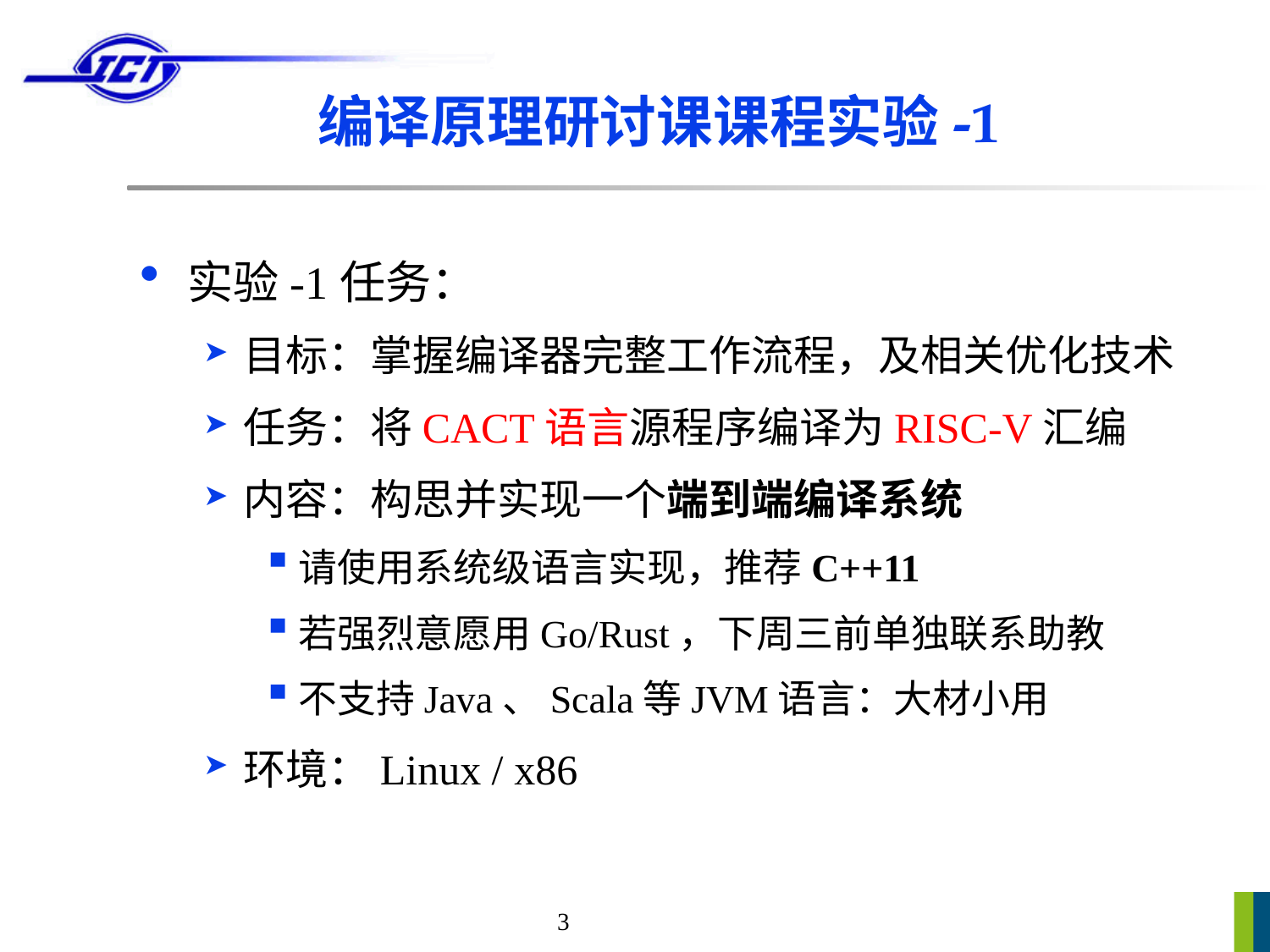

# 编译原理研讨课课程实验-1
实验-1任务：
目标：掌握编译器完整工作流程，及相关优化技术
任务：将CACT语言源程序编译为RISC-V汇编
内容：构思并实现一个端到端编译系统
请使用系统级语言实现，推荐C++11
若强烈意愿用Go/Rust，下周三前单独联系助教
不支持Java、Scala等JVM语言：大材小用
环境：Linux / x86